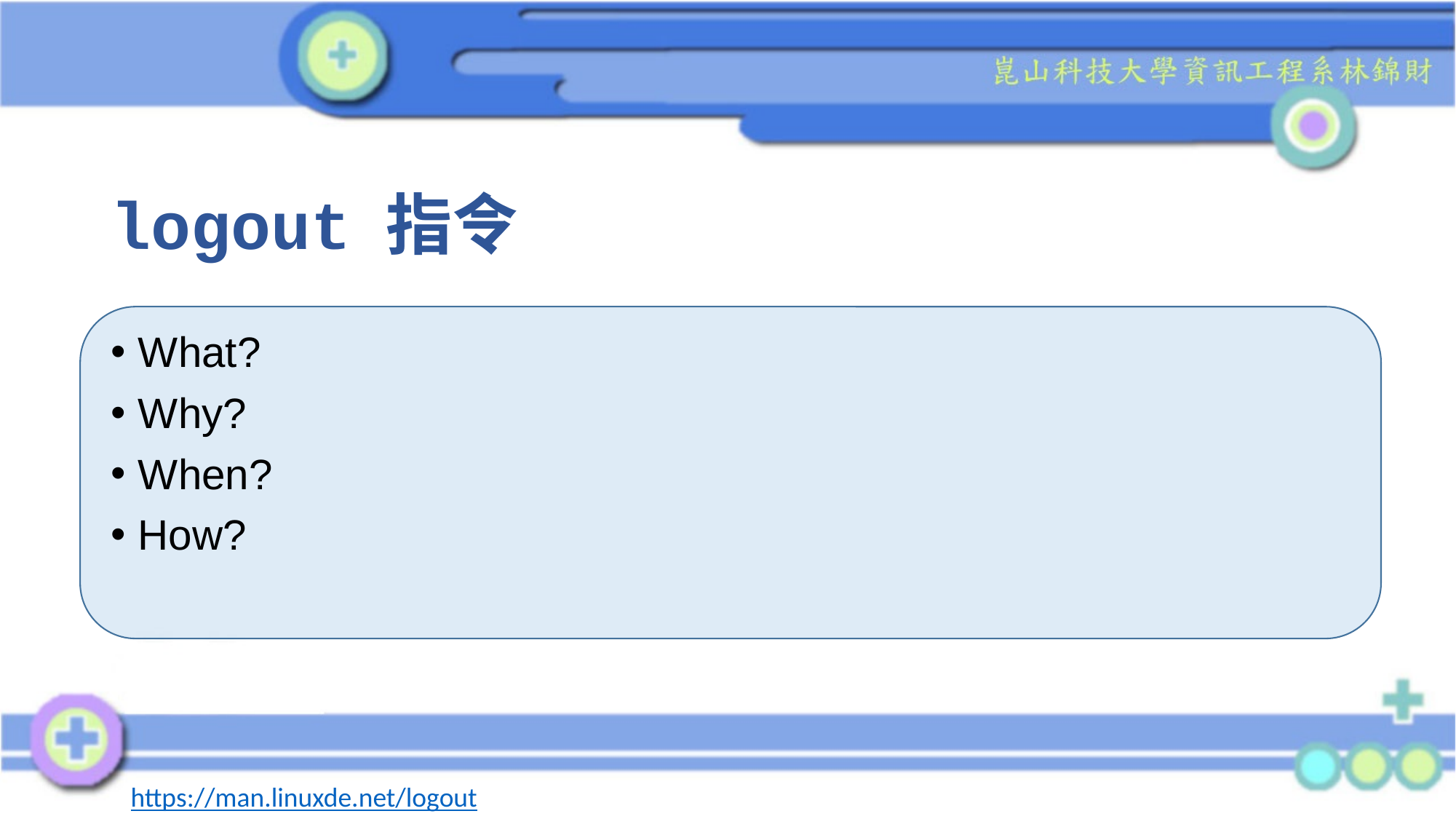

# logout 指令

What?
Why?
When?
How?
https://man.linuxde.net/logout